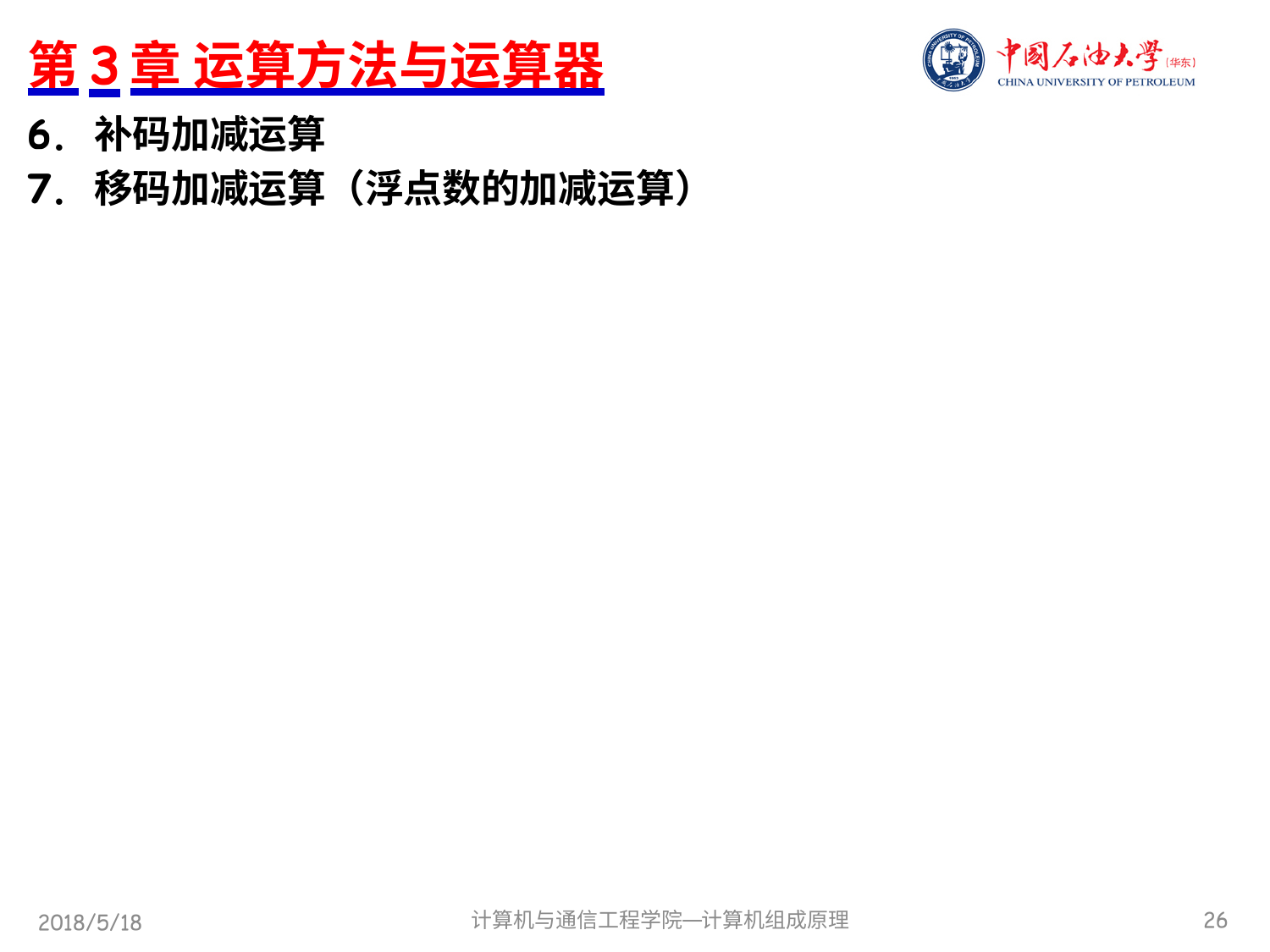

# 第3章 运算方法与运算器
6. 补码加减运算
7. 移码加减运算（浮点数的加减运算）
计算机与通信工程学院—计算机组成原理
26
2018/5/18